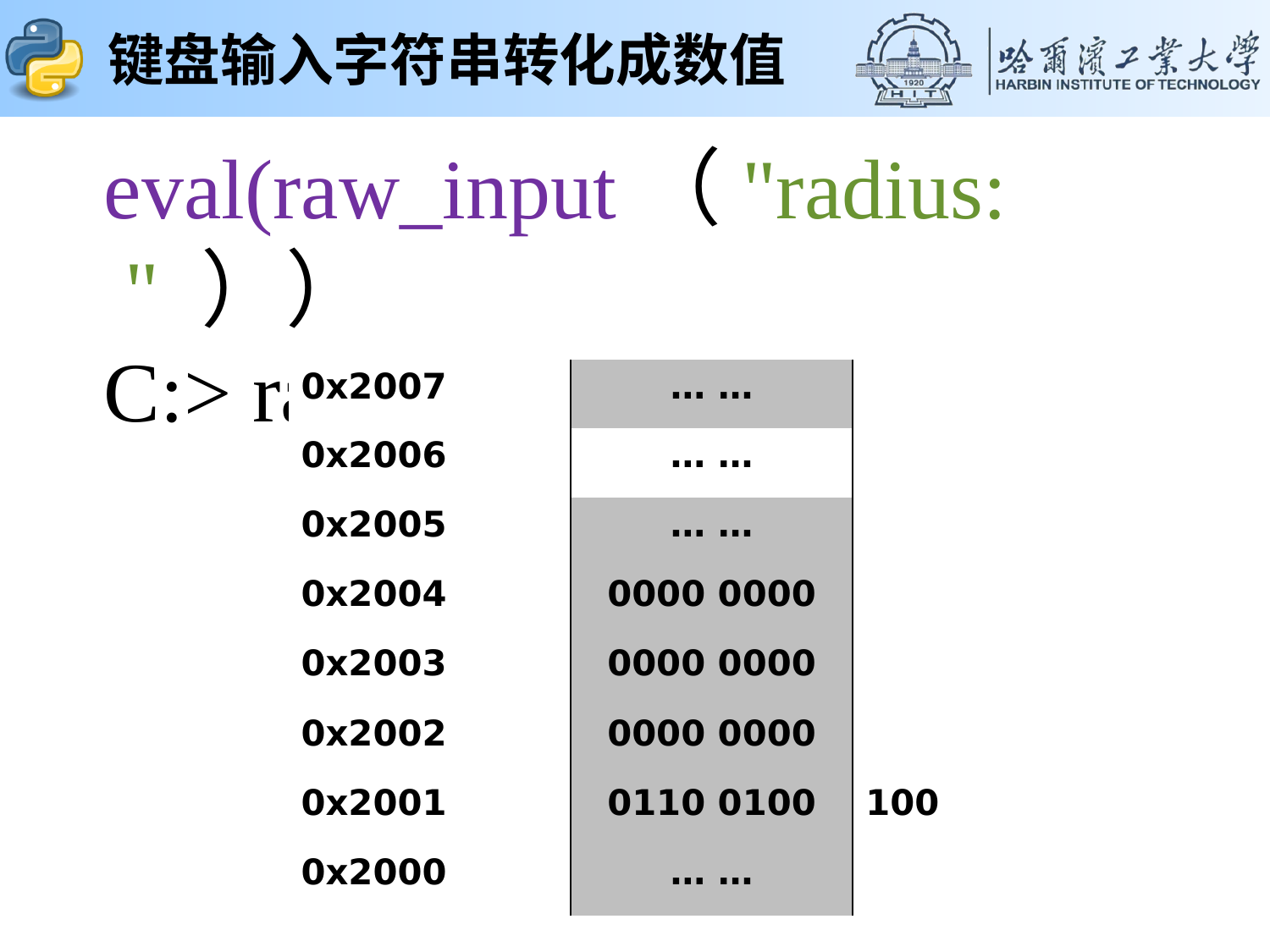

# 键盘输入字符串转化成数值
eval(raw_input（"radius: " ））
C:> radius: 100

| 0x2007 | … … |  |
| --- | --- | --- |
| 0x2006 | … … |  |
| 0x2005 | … … |  |
| 0x2004 | 0000 0000 |  |
| 0x2003 | 0000 0000 |  |
| 0x2002 | 0000 0000 |  |
| 0x2001 | 0110 0100 | 100 |
| 0x2000 | … … |  |